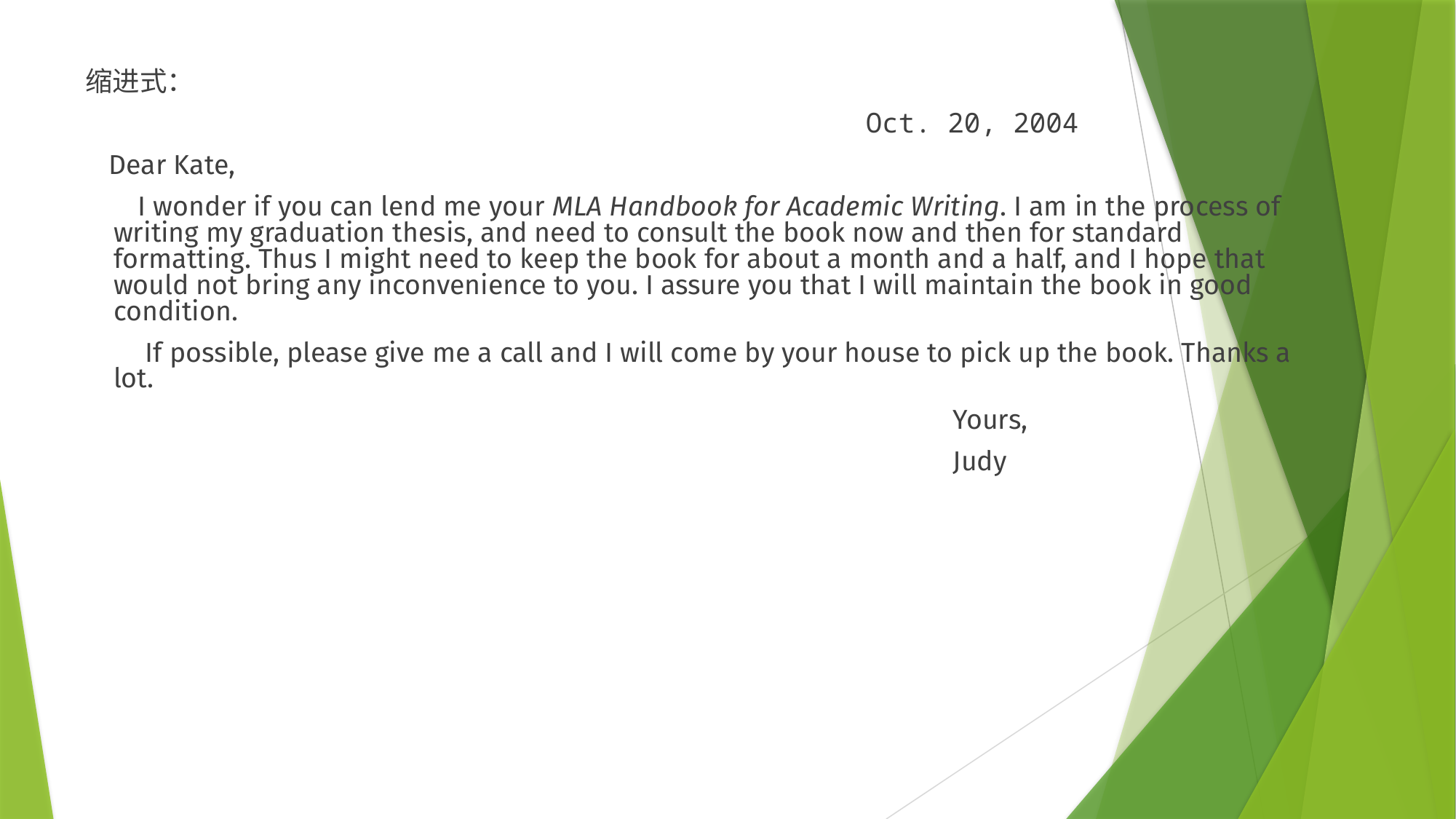

缩进式：
                                                                                                             Oct. 20, 2004
     Dear Kate,
         I wonder if you can lend me your MLA Handbook for Academic Writing. I am in the process of writing my graduation thesis, and need to consult the book now and then for standard formatting. Thus I might need to keep the book for about a month and a half, and I hope that would not bring any inconvenience to you. I assure you that I will maintain the book in good condition.
          If possible, please give me a call and I will come by your house to pick up the book. Thanks a lot.
                                                                                                                         Yours,
                                                                                                                         Judy